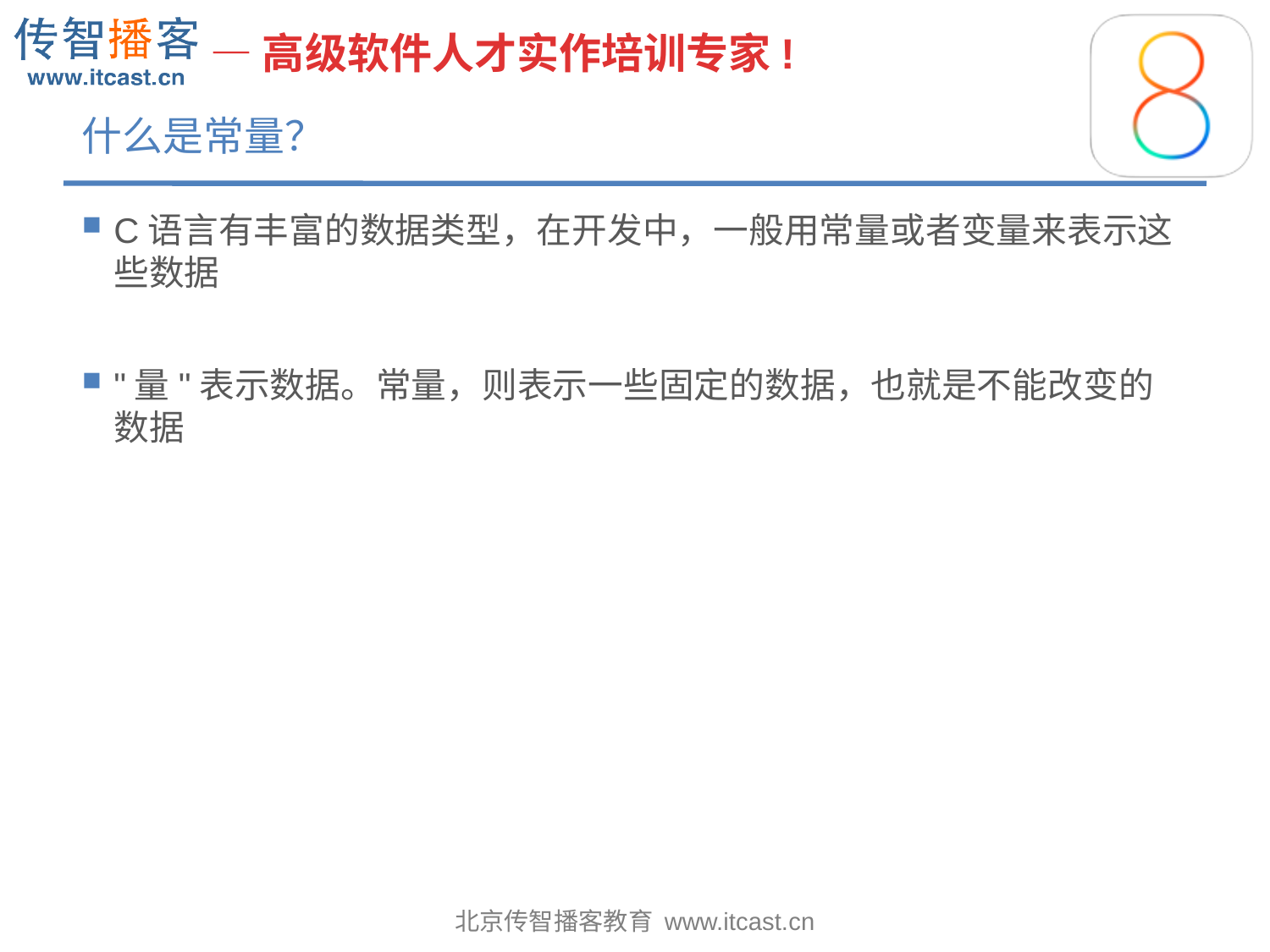

# 什么是常量？
C语言有丰富的数据类型，在开发中，一般用常量或者变量来表示这些数据

"量"表示数据。常量，则表示一些固定的数据，也就是不能改变的数据